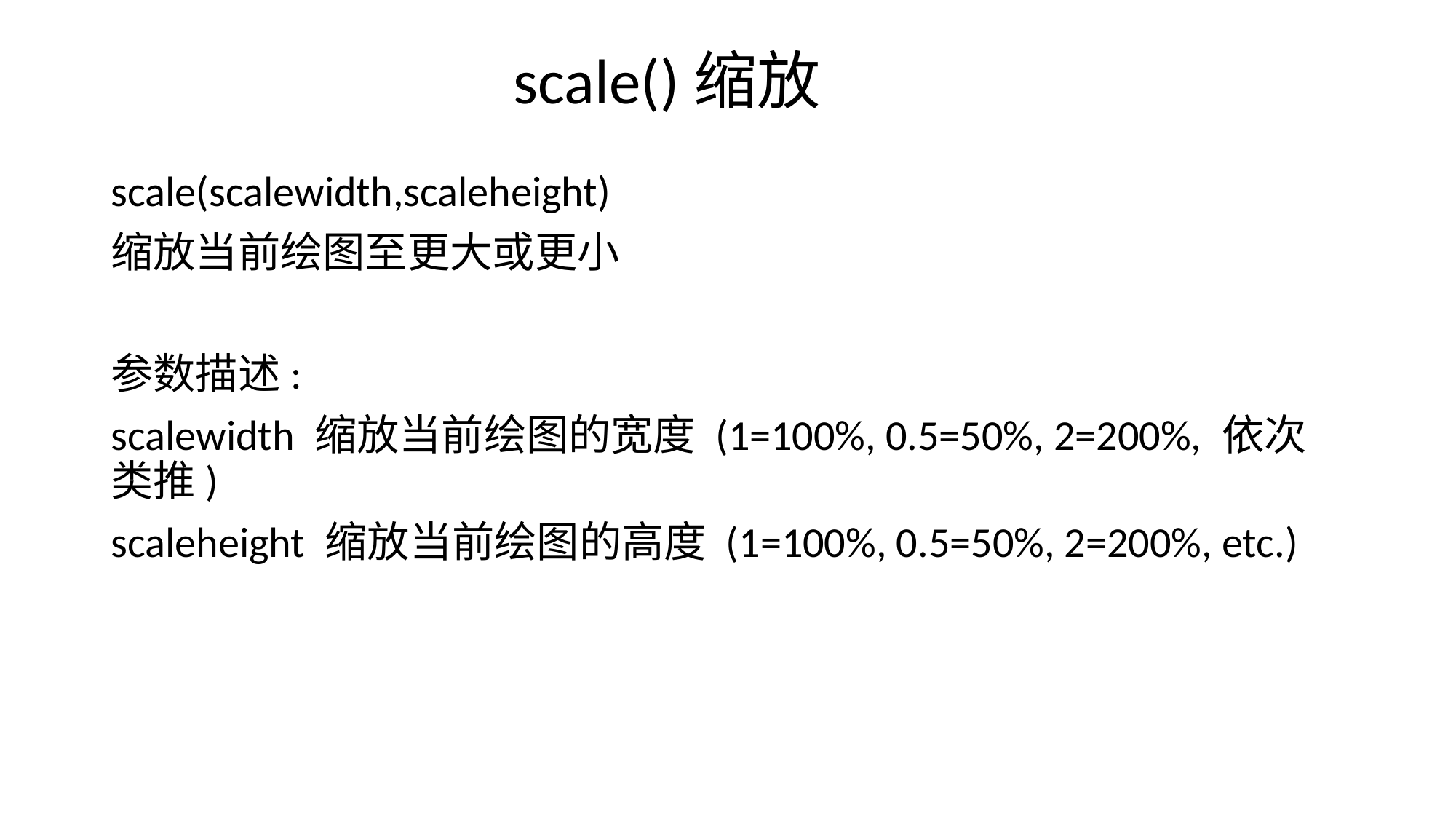

# scale()缩放
scale(scalewidth,scaleheight)
缩放当前绘图至更大或更小

参数描述:
scalewidth 缩放当前绘图的宽度 (1=100%, 0.5=50%, 2=200%, 依次类推)
scaleheight 缩放当前绘图的高度 (1=100%, 0.5=50%, 2=200%, etc.)